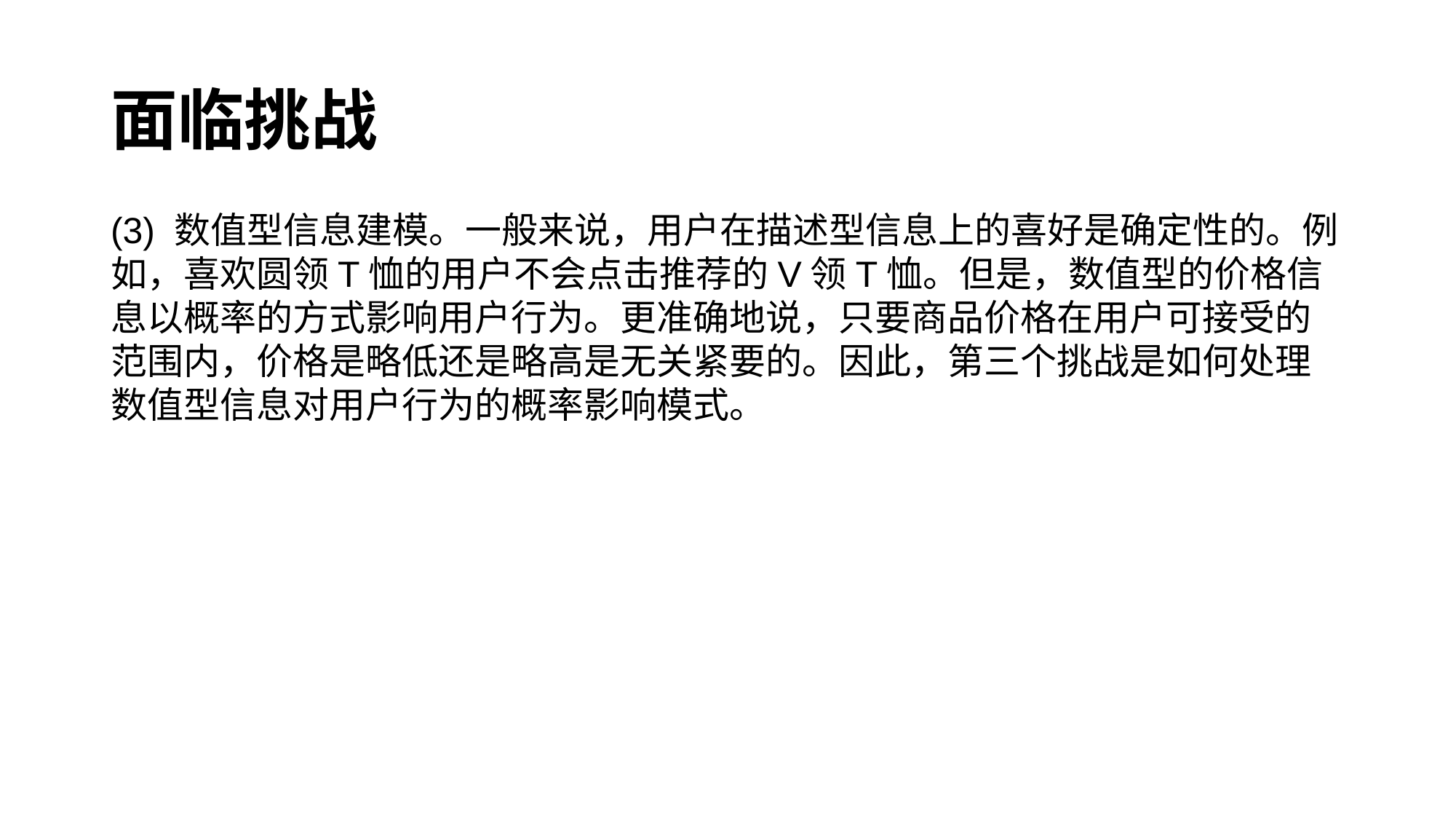

# 面临挑战
(3) 数值型信息建模。一般来说，用户在描述型信息上的喜好是确定性的。例如，喜欢圆领T恤的用户不会点击推荐的V领T恤。但是，数值型的价格信息以概率的方式影响用户行为。更准确地说，只要商品价格在用户可接受的范围内，价格是略低还是略高是无关紧要的。因此，第三个挑战是如何处理数值型信息对用户行为的概率影响模式。